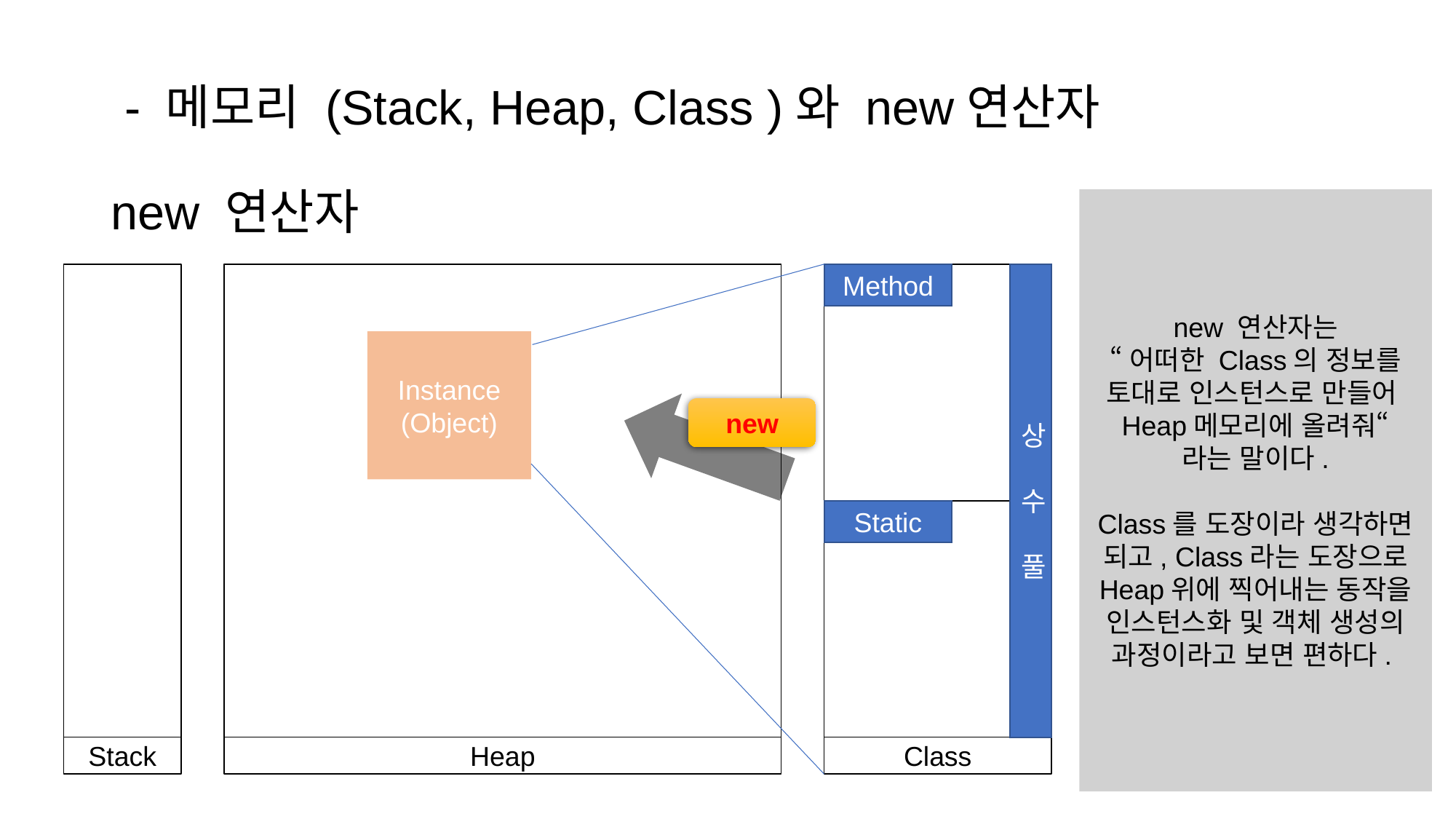

# - 메모리 (Stack, Heap, Class )와 new연산자 new 연산자
new 연산자는
“어떠한 Class의 정보를
토대로 인스턴스로 만들어
Heap메모리에 올려줘“
라는 말이다.

Class를 도장이라 생각하면 되고, Class라는 도장으로
Heap위에 찍어내는 동작을
인스턴스화 및 객체 생성의
과정이라고 보면 편하다.

Method
상

수

풀
Instance
(Object)
new

Static
Stack
Heap
Class